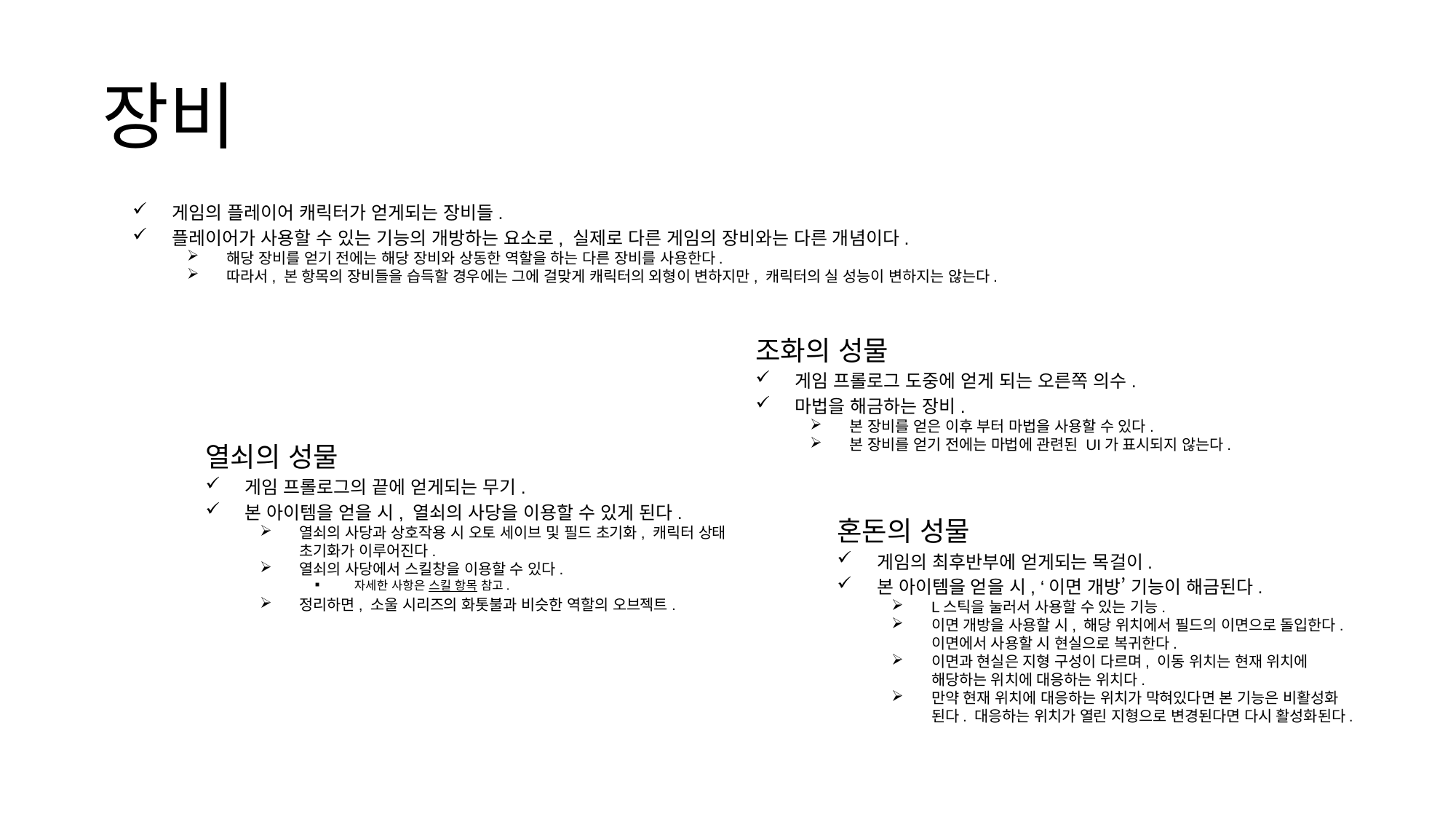

장비
게임의 플레이어 캐릭터가 얻게되는 장비들.

플레이어가 사용할 수 있는 기능의 개방하는 요소로, 실제로 다른 게임의 장비와는 다른 개념이다.
해당 장비를 얻기 전에는 해당 장비와 상동한 역할을 하는 다른 장비를 사용한다.
따라서, 본 항목의 장비들을 습득할 경우에는 그에 걸맞게 캐릭터의 외형이 변하지만, 캐릭터의 실 성능이 변하지는 않는다.
조화의 성물

게임 프롤로그 도중에 얻게 되는 오른쪽 의수.

마법을 해금하는 장비.
본 장비를 얻은 이후 부터 마법을 사용할 수 있다.
본 장비를 얻기 전에는 마법에 관련된 UI가 표시되지 않는다.
열쇠의 성물

게임 프롤로그의 끝에 얻게되는 무기.

본 아이템을 얻을 시, 열쇠의 사당을 이용할 수 있게 된다.
열쇠의 사당과 상호작용 시 오토 세이브 및 필드 초기화, 캐릭터 상태 초기화가 이루어진다.
열쇠의 사당에서 스킬창을 이용할 수 있다.
자세한 사항은 스킬 항목 참고.
정리하면, 소울 시리즈의 화톳불과 비슷한 역할의 오브젝트.
혼돈의 성물

게임의 최후반부에 얻게되는 목걸이.

본 아이템을 얻을 시, ‘이면 개방’ 기능이 해금된다.
L스틱을 눌러서 사용할 수 있는 기능.
이면 개방을 사용할 시, 해당 위치에서 필드의 이면으로 돌입한다. 이면에서 사용할 시 현실으로 복귀한다.
이면과 현실은 지형 구성이 다르며, 이동 위치는 현재 위치에 해당하는 위치에 대응하는 위치다.
만약 현재 위치에 대응하는 위치가 막혀있다면 본 기능은 비활성화 된다. 대응하는 위치가 열린 지형으로 변경된다면 다시 활성화된다.